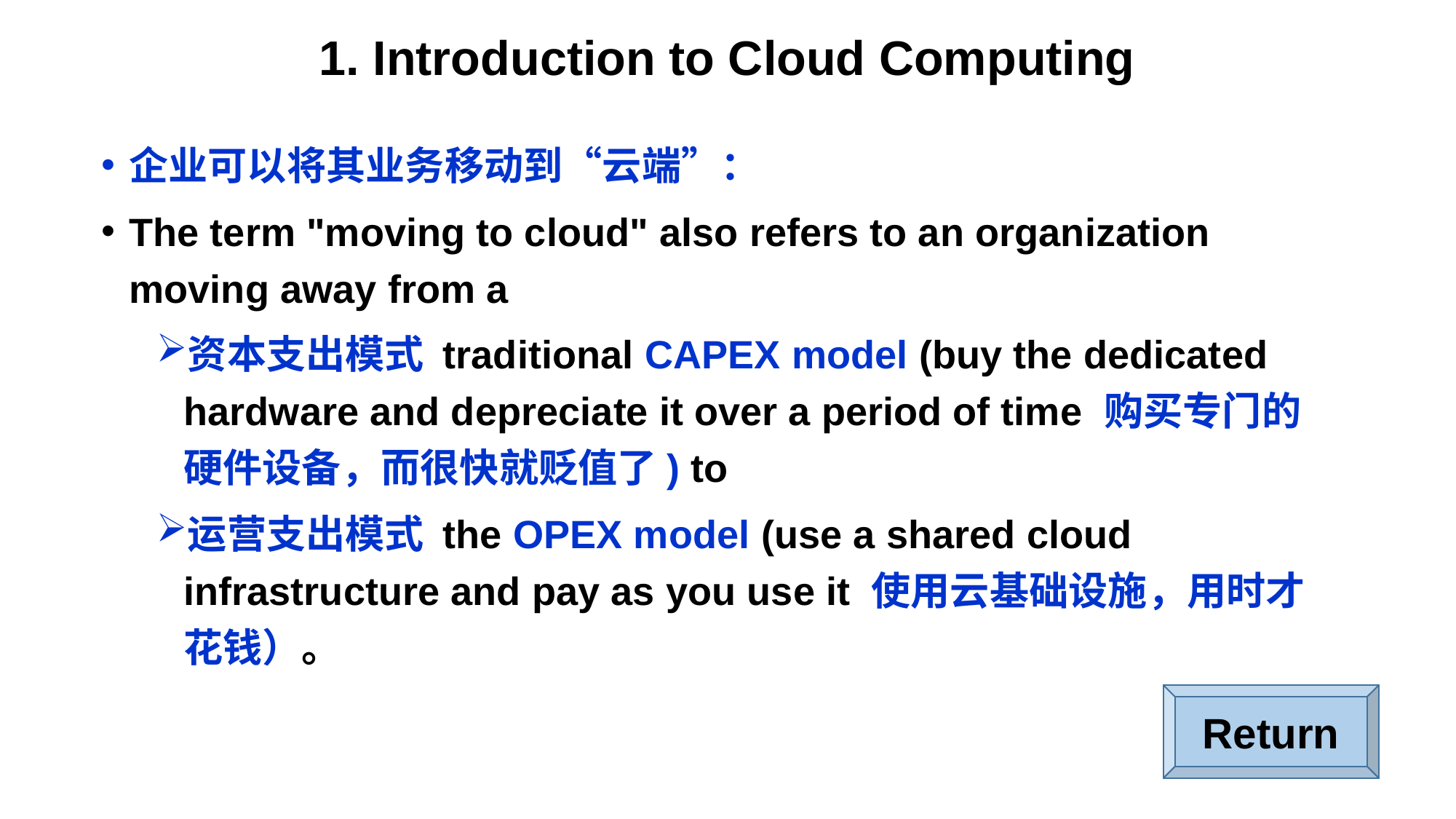

1. Introduction to Cloud Computing
企业可以将其业务移动到“云端”：
The term "moving to cloud" also refers to an organization moving away from a
资本支出模式 traditional CAPEX model (buy the dedicated hardware and depreciate it over a period of time 购买专门的硬件设备，而很快就贬值了) to
运营支出模式 the OPEX model (use a shared cloud infrastructure and pay as you use it 使用云基础设施，用时才花钱）。
Return